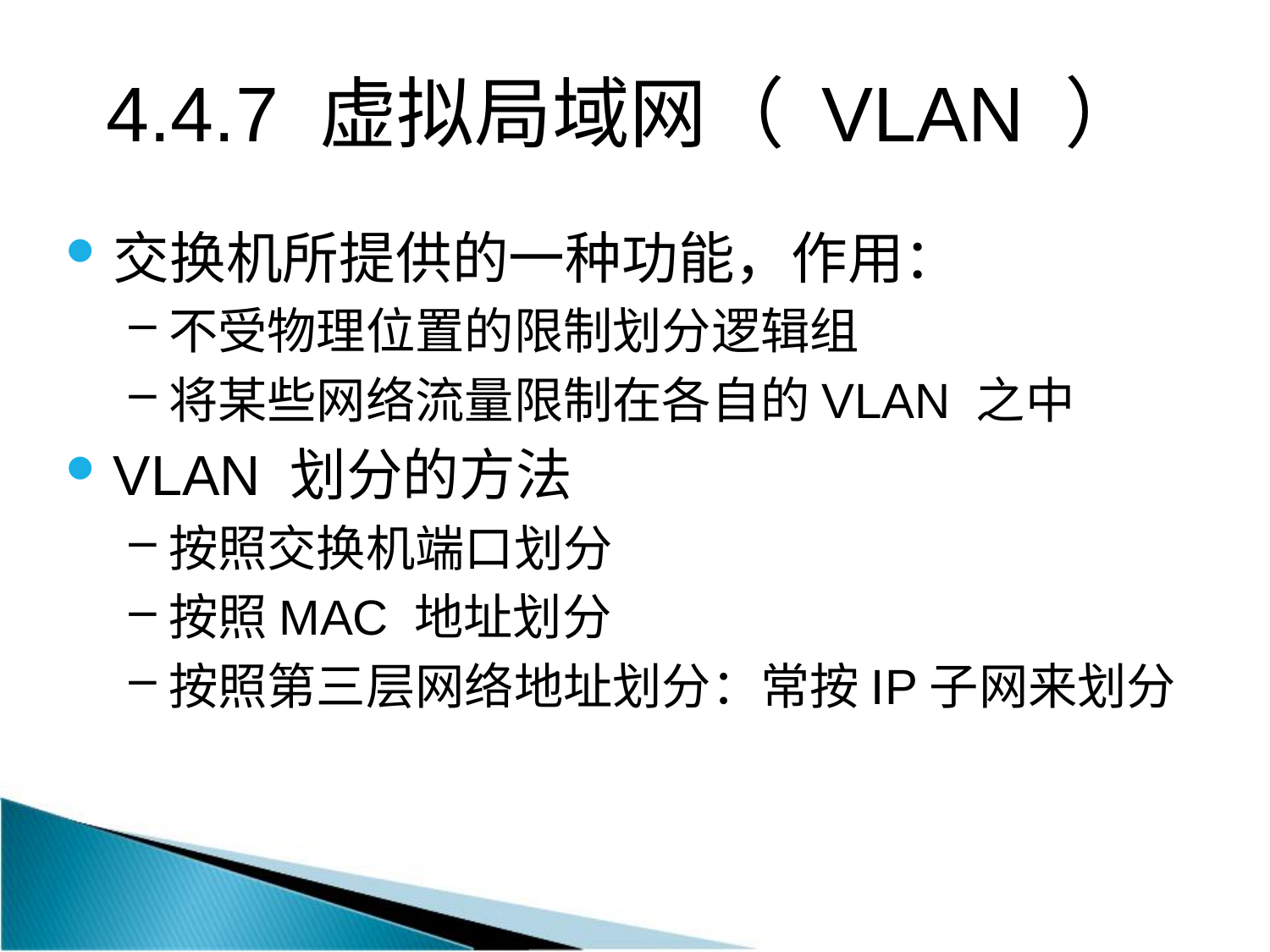

4.4.7 虚拟局域网（ VLAN ）
交换机所提供的一种功能，作用：
不受物理位置的限制划分逻辑组
将某些网络流量限制在各自的VLAN 之中
VLAN 划分的方法
按照交换机端口划分
按照MAC 地址划分
按照第三层网络地址划分：常按IP子网来划分